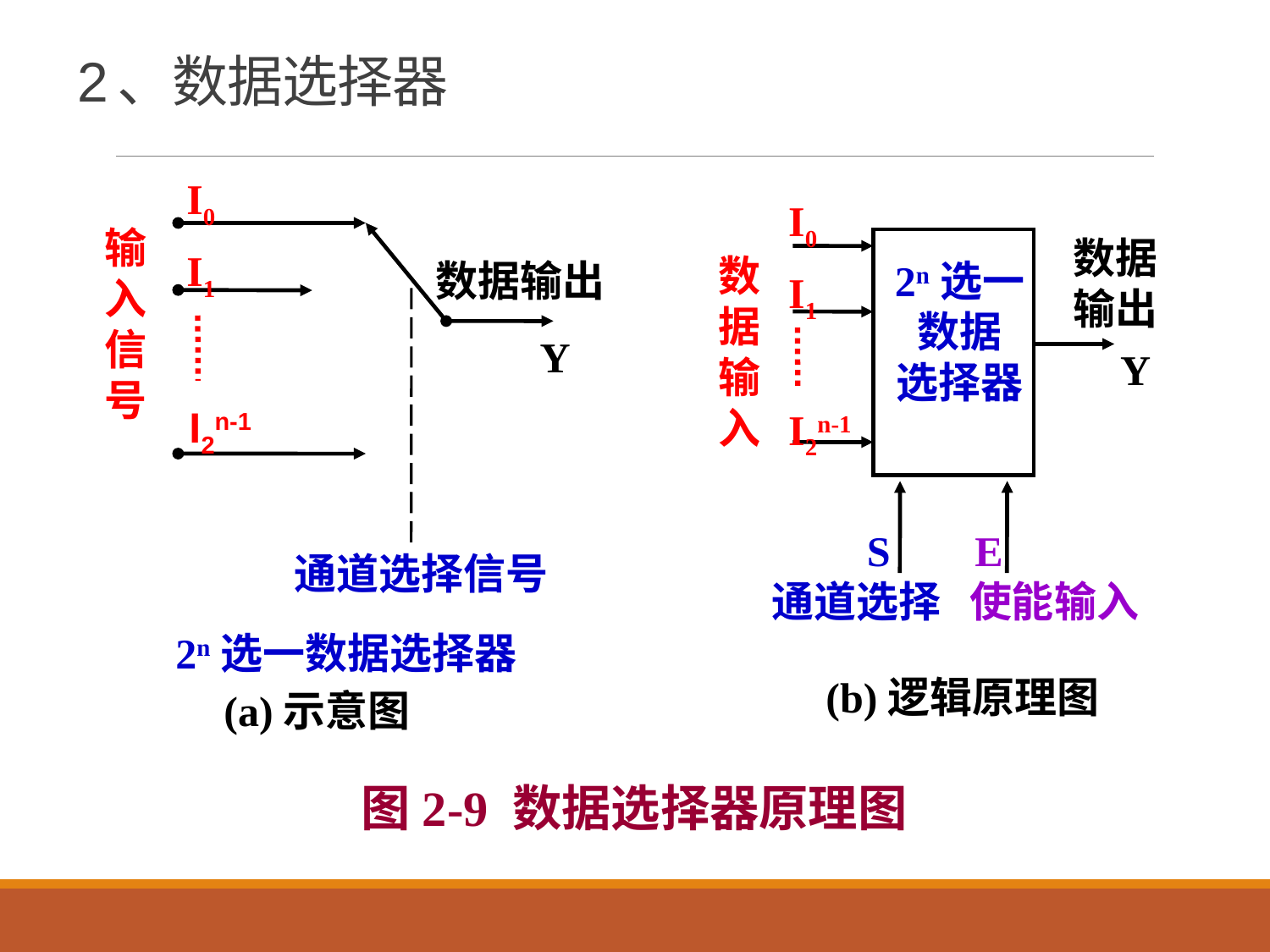

# 2、数据选择器

I0
I1
输
入
信
号

数据输出

Y
I2n-1

通道选择信号
I0
I1

I2n-1
2n选一
数据
选择器
数据输出

数
据
输
入

Y

         S        E
通道选择   使能输入
2n选一数据选择器
(b)逻辑原理图
(a)示意图
图2-9 数据选择器原理图